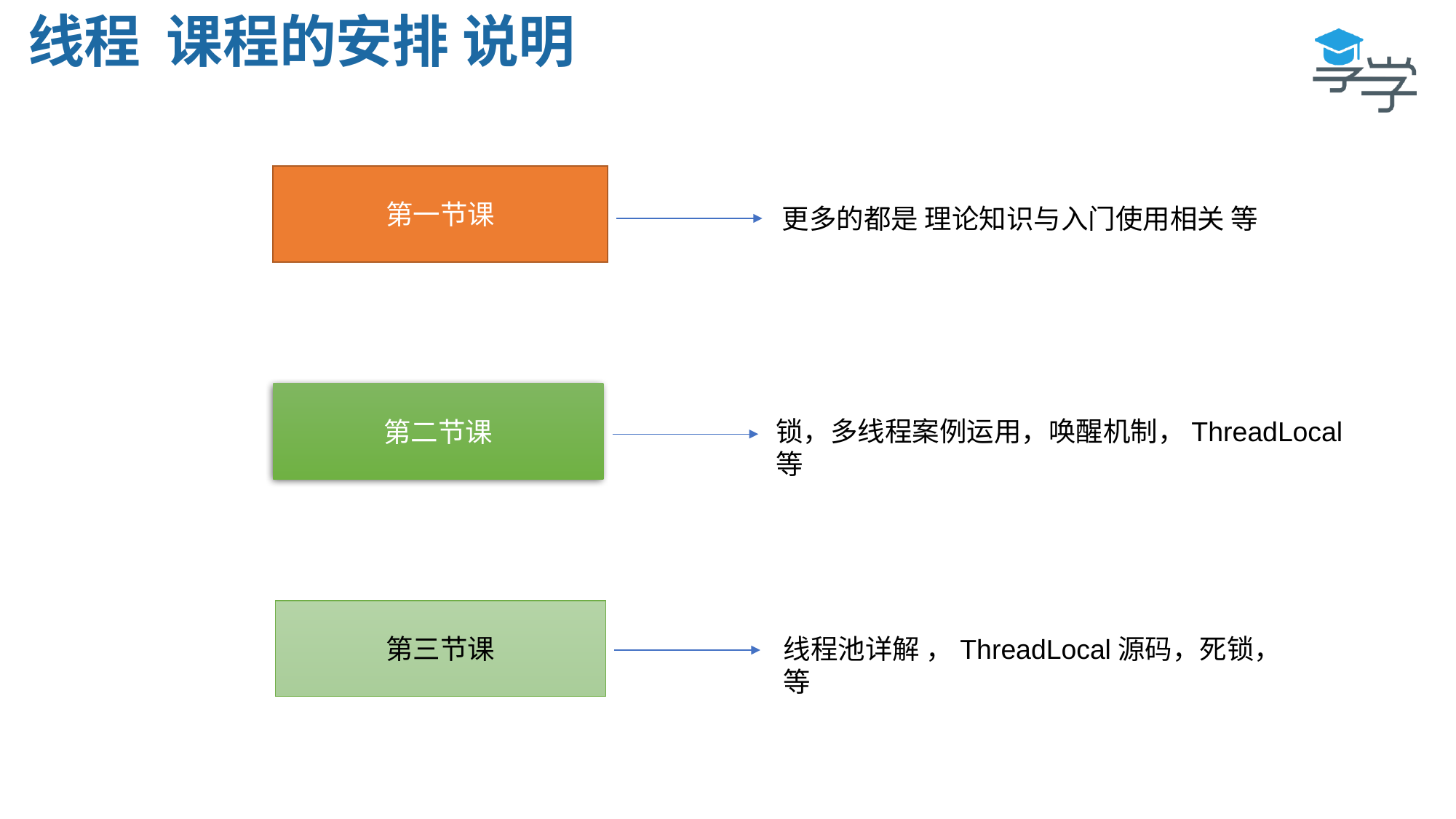

线程  课程的安排 说明
第一节课
更多的都是 理论知识与入门使用相关 等
第二节课

锁，多线程案例运用，唤醒机制，ThreadLocal 等
第三节课
线程池详解 ，ThreadLocal源码，死锁，等